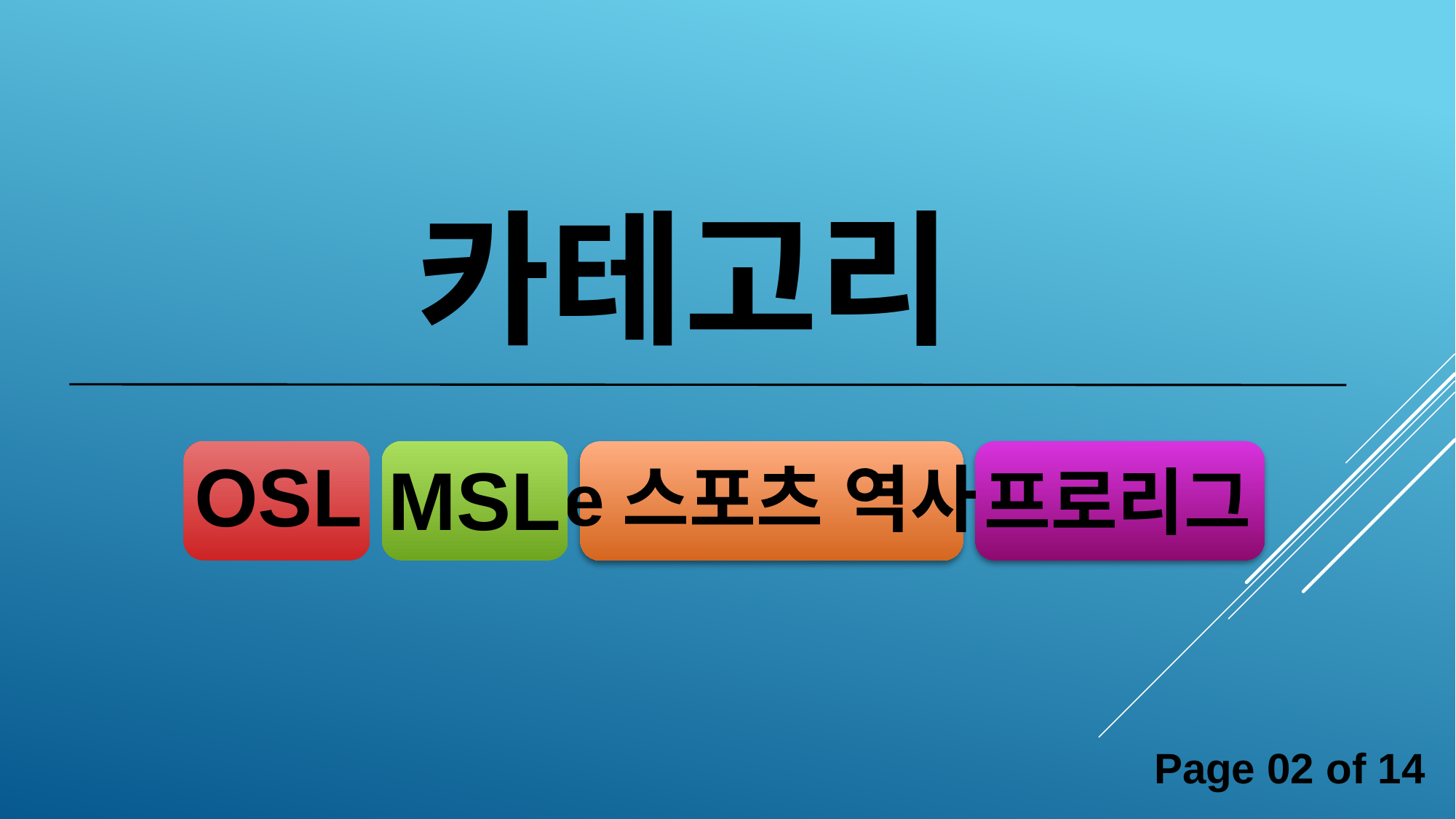

카테고리

e스포츠 역사

프로리그

OSL

MSL

Page 02 of 14